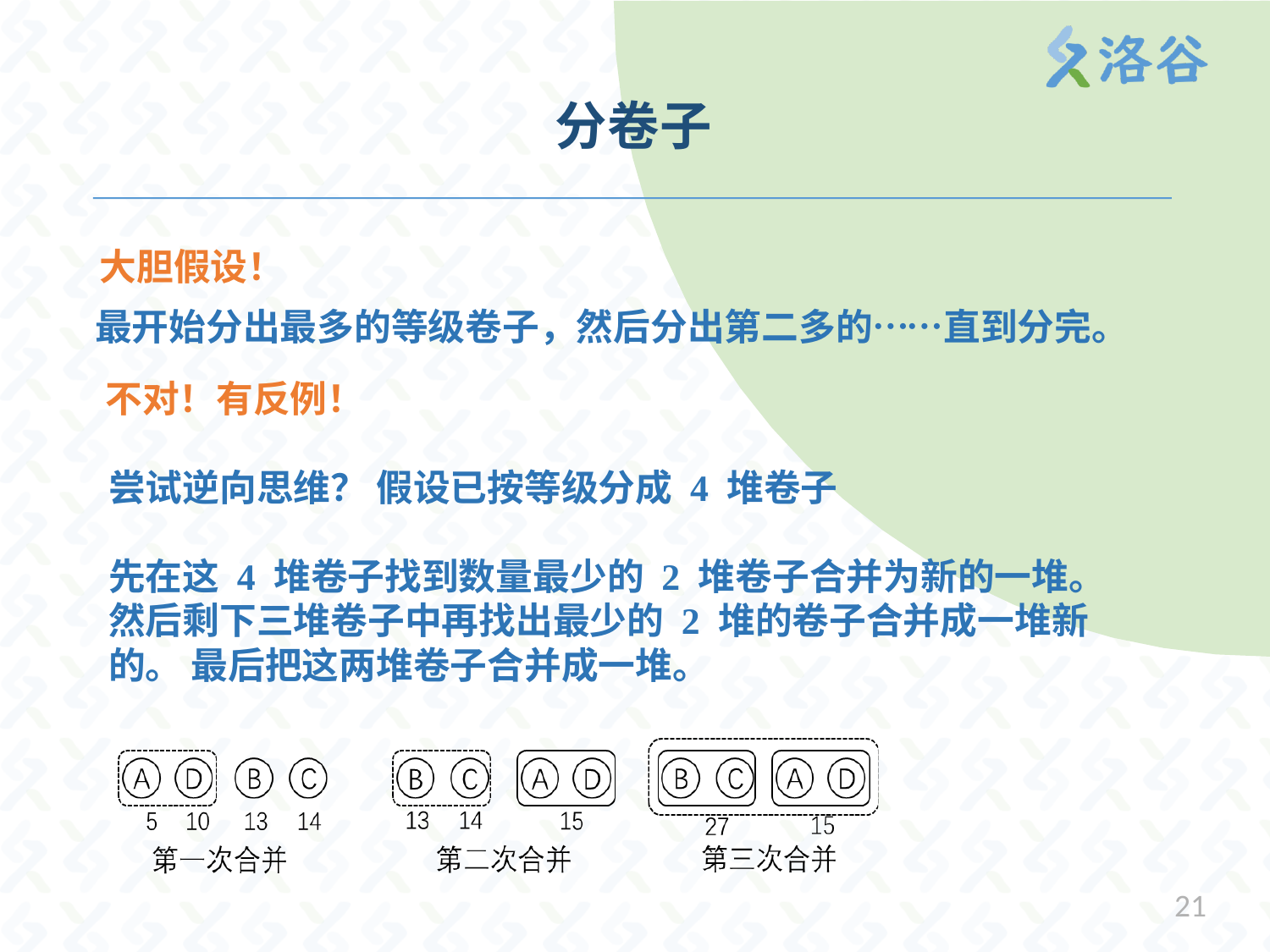

分卷子

大胆假设！
最开始分出最多的等级卷子，然后分出第二多的……直到分完。

不对！有反例！
尝试逆向思维？ 假设已按等级分成 4 堆卷子

先在这 4 堆卷子找到数量最少的 2 堆卷子合并为新的一堆。
然后剩下三堆卷子中再找出最少的 2 堆的卷子合并成一堆新的。 最后把这两堆卷子合并成一堆。

21